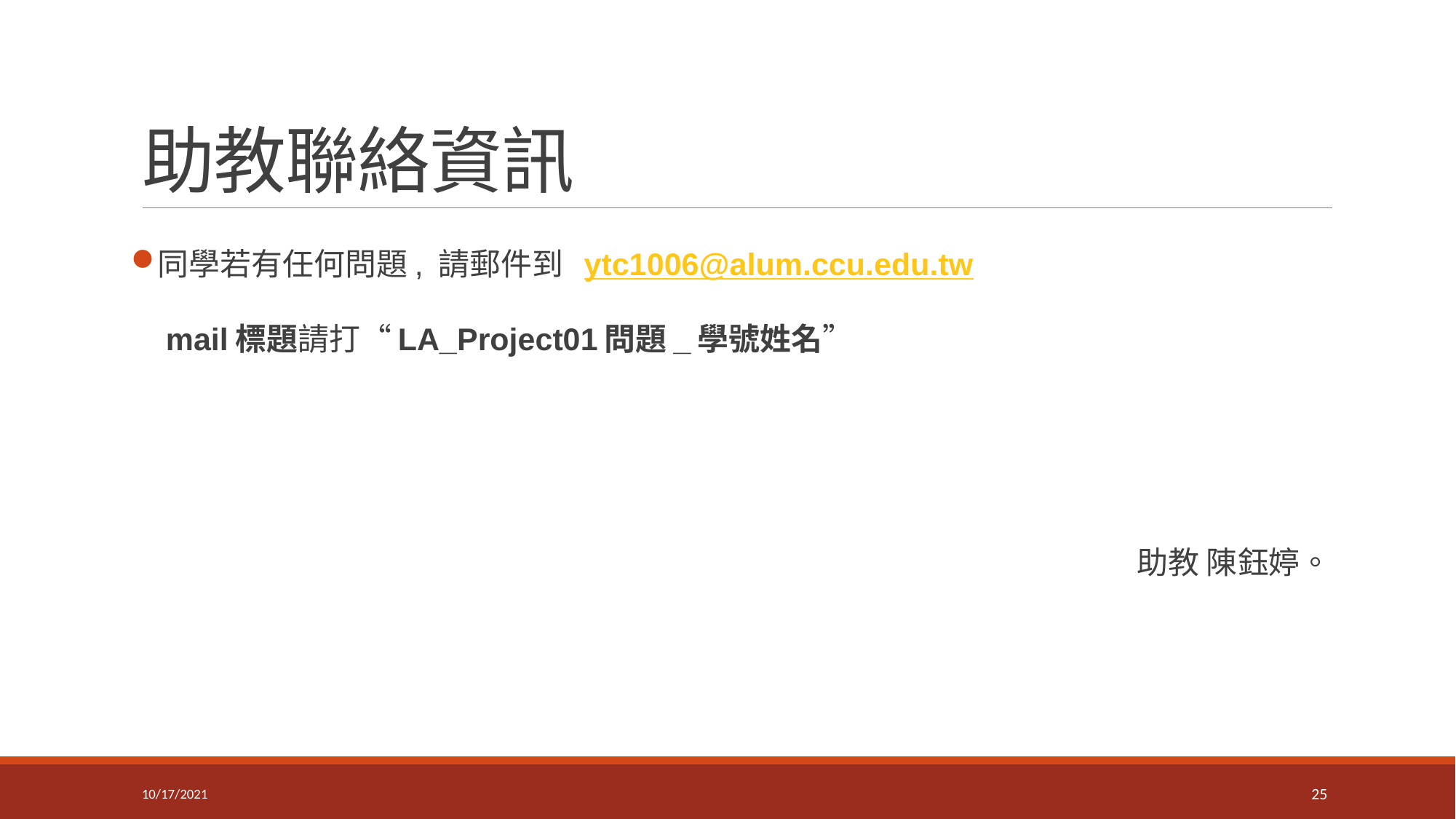

# 助教聯絡資訊
同學若有任何問題, 請郵件到  ytc1006@alum.ccu.edu.tw
    mail標題請打“LA_Project01問題_學號姓名”

助教 陳鈺婷。

10/17/2021
25